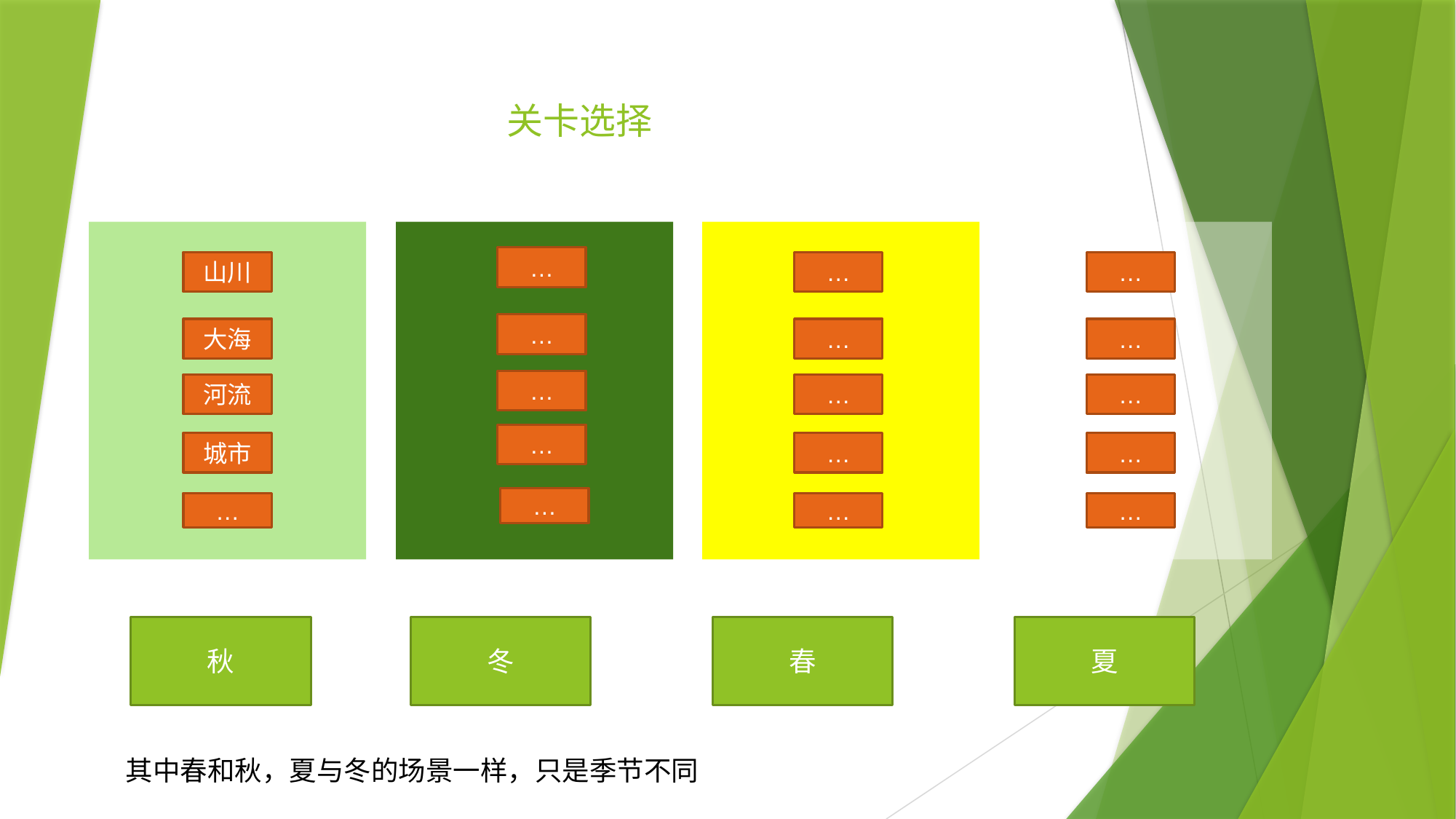

# 关卡选择

…
山川
…
…
…
大海
…
…
…
河流
…
…
…
城市
…
…
…
…
…
…
秋
冬
春
夏
其中春和秋，夏与冬的场景一样，只是季节不同